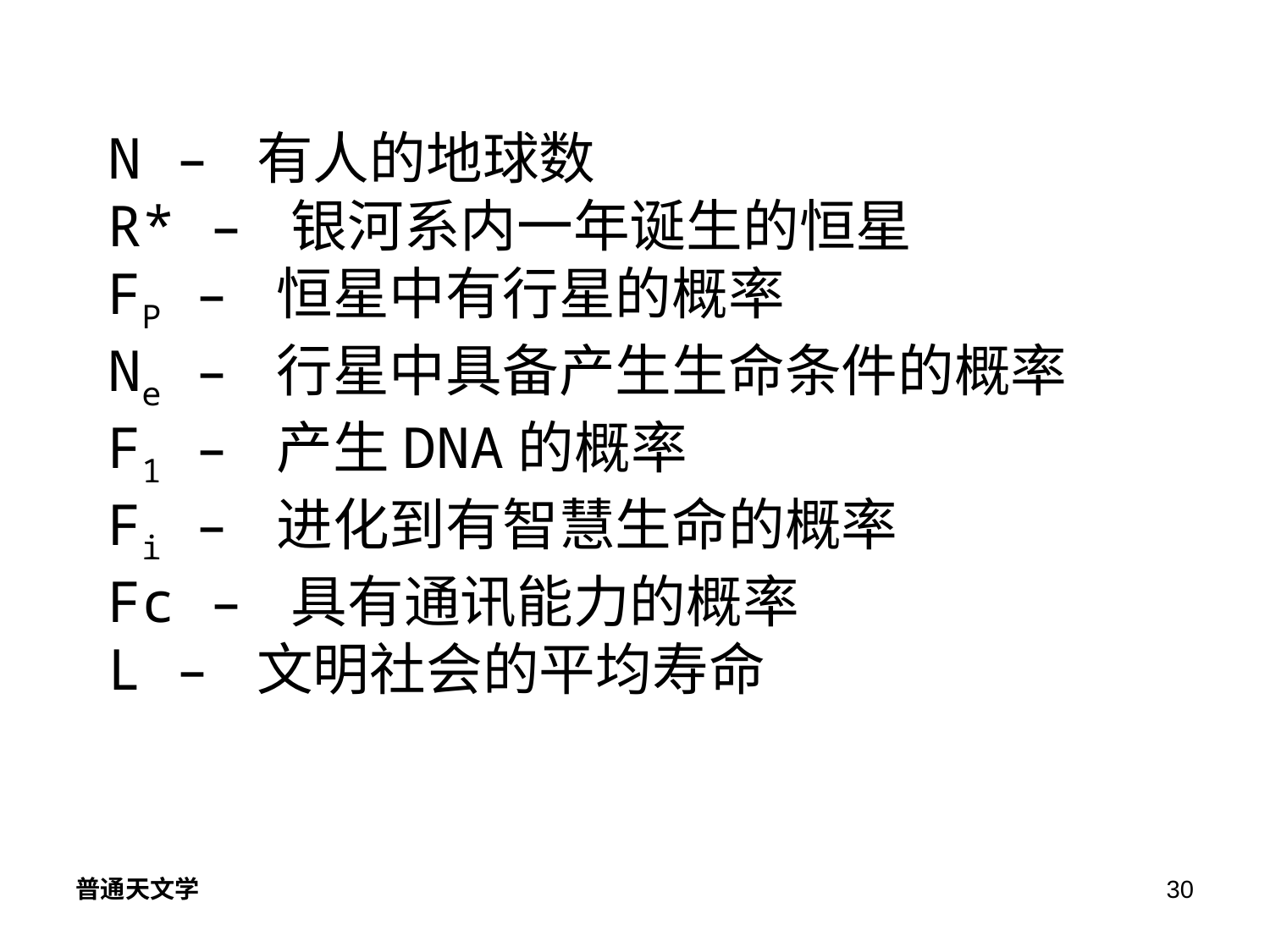

N – 有人的地球数
R* – 银河系内一年诞生的恒星
FP – 恒星中有行星的概率
Ne – 行星中具备产生生命条件的概率
F1 – 产生DNA的概率
Fi – 进化到有智慧生命的概率
Fc – 具有通讯能力的概率
L – 文明社会的平均寿命

普通天文学
30